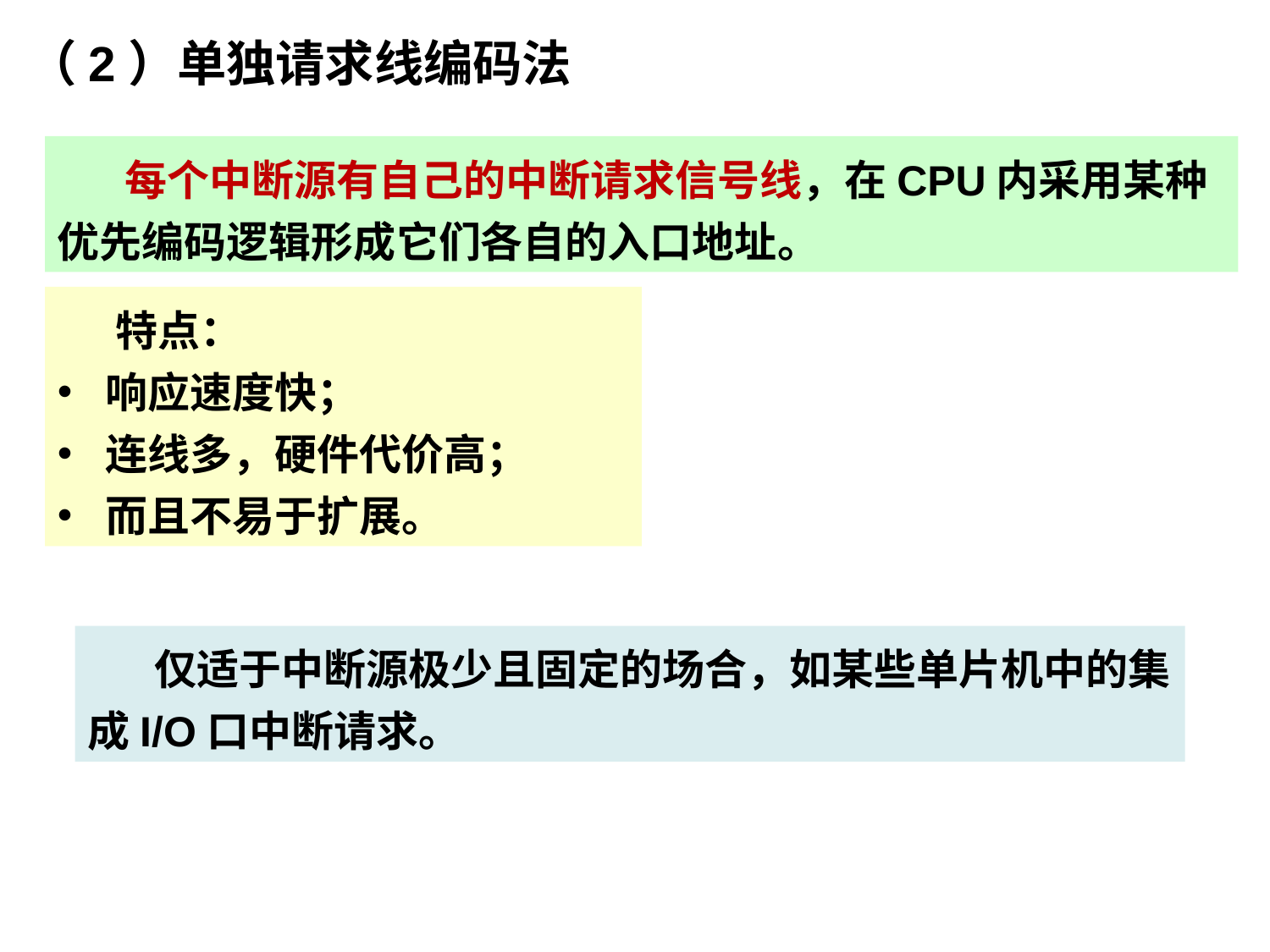

（2）单独请求线编码法
      每个中断源有自己的中断请求信号线，在CPU内采用某种优先编码逻辑形成它们各自的入口地址。
     特点：
响应速度快；
连线多，硬件代价高；
而且不易于扩展。
      仅适于中断源极少且固定的场合，如某些单片机中的集成I/O口中断请求。
40